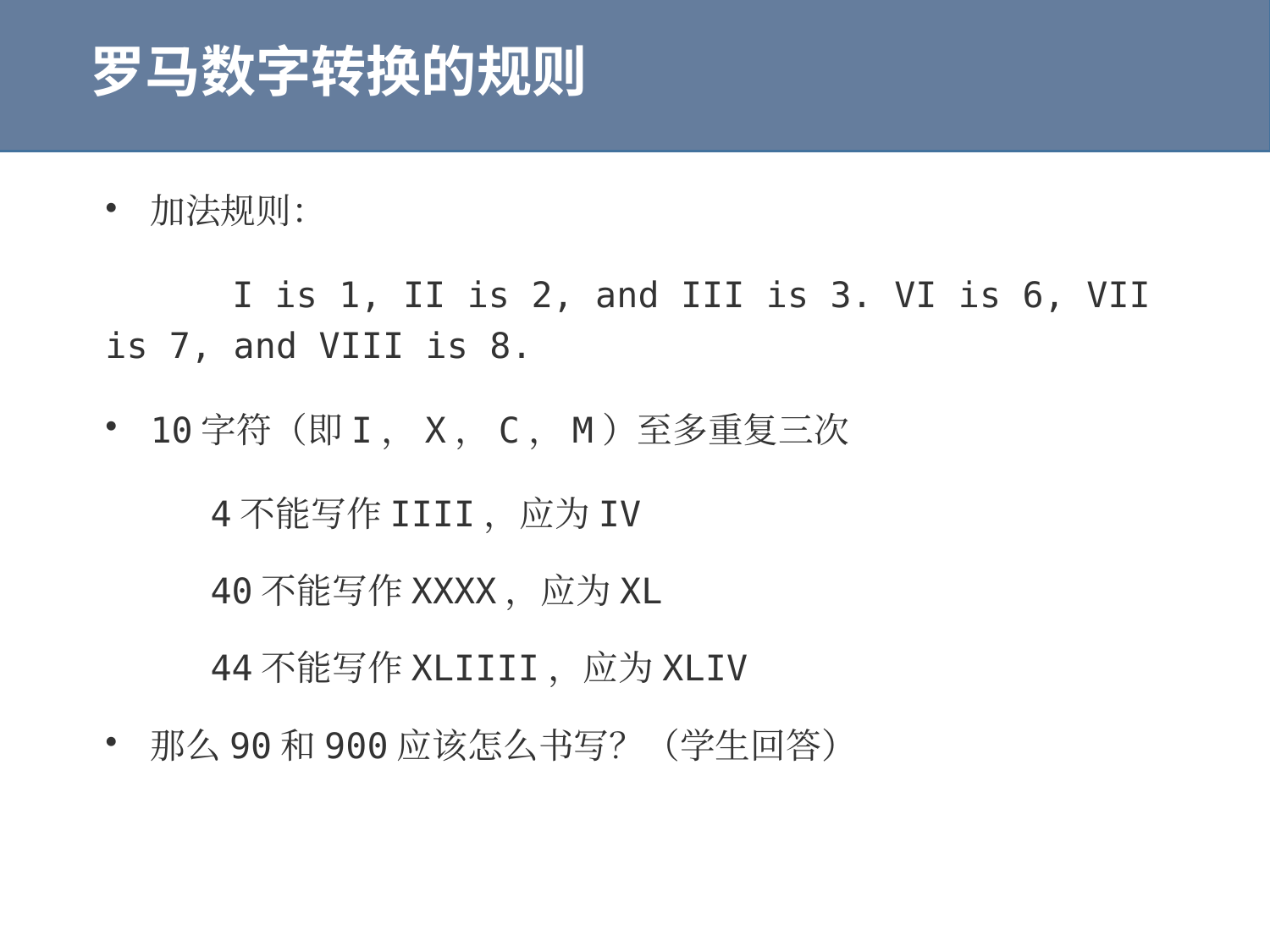

# 罗马数字转换的规则
加法规则：
	I is 1, II is 2, and III is 3. VI is 6, VII is 7, and VIII is 8.
10字符（即I，X，C，M）至多重复三次
4不能写作IIII，应为IV
40不能写作XXXX，应为XL
44不能写作XLIIII，应为XLIV
那么90和900应该怎么书写？（学生回答）